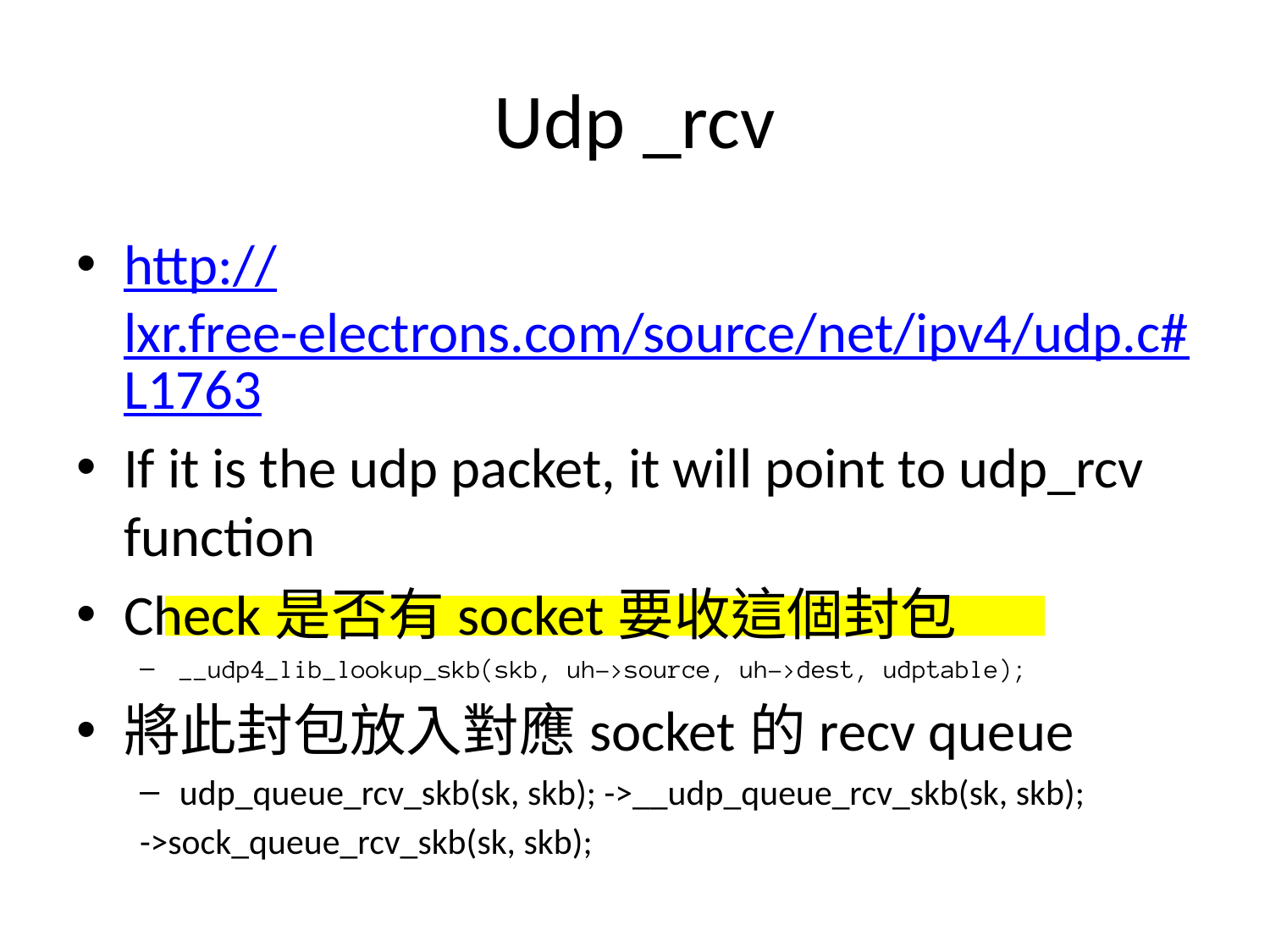

# Udp _rcv
http://lxr.free-electrons.com/source/net/ipv4/udp.c#L1763
If it is the udp packet, it will point to udp_rcv function
Check是否有socket要收這個封包
__udp4_lib_lookup_skb(skb, uh->source, uh->dest, udptable);
將此封包放入對應socket的recv queue
udp_queue_rcv_skb(sk, skb); ->__udp_queue_rcv_skb(sk, skb);
->sock_queue_rcv_skb(sk, skb);